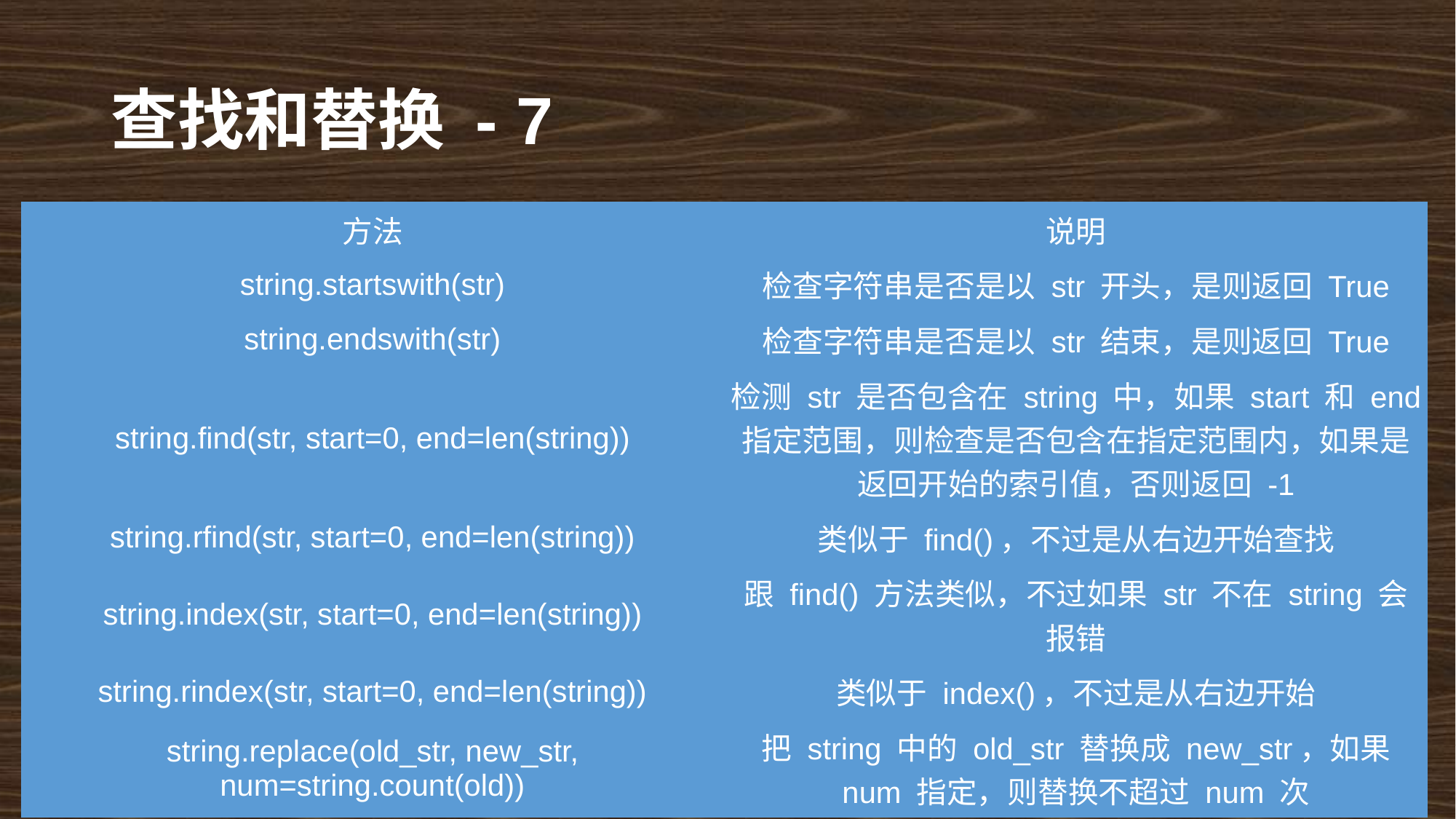

# 查找和替换 - 7
| 方法 | 说明 |
| --- | --- |
| string.startswith(str) | 检查字符串是否是以 str 开头，是则返回 True |
| string.endswith(str) | 检查字符串是否是以 str 结束，是则返回 True |
| string.find(str, start=0, end=len(string)) | 检测 str 是否包含在 string 中，如果 start 和 end 指定范围，则检查是否包含在指定范围内，如果是返回开始的索引值，否则返回 -1 |
| string.rfind(str, start=0, end=len(string)) | 类似于 find()，不过是从右边开始查找 |
| string.index(str, start=0, end=len(string)) | 跟 find() 方法类似，不过如果 str 不在 string 会报错 |
| string.rindex(str, start=0, end=len(string)) | 类似于 index()，不过是从右边开始 |
| string.replace(old\_str, new\_str, num=string.count(old)) | 把 string 中的 old\_str 替换成 new\_str，如果 num 指定，则替换不超过 num 次 |